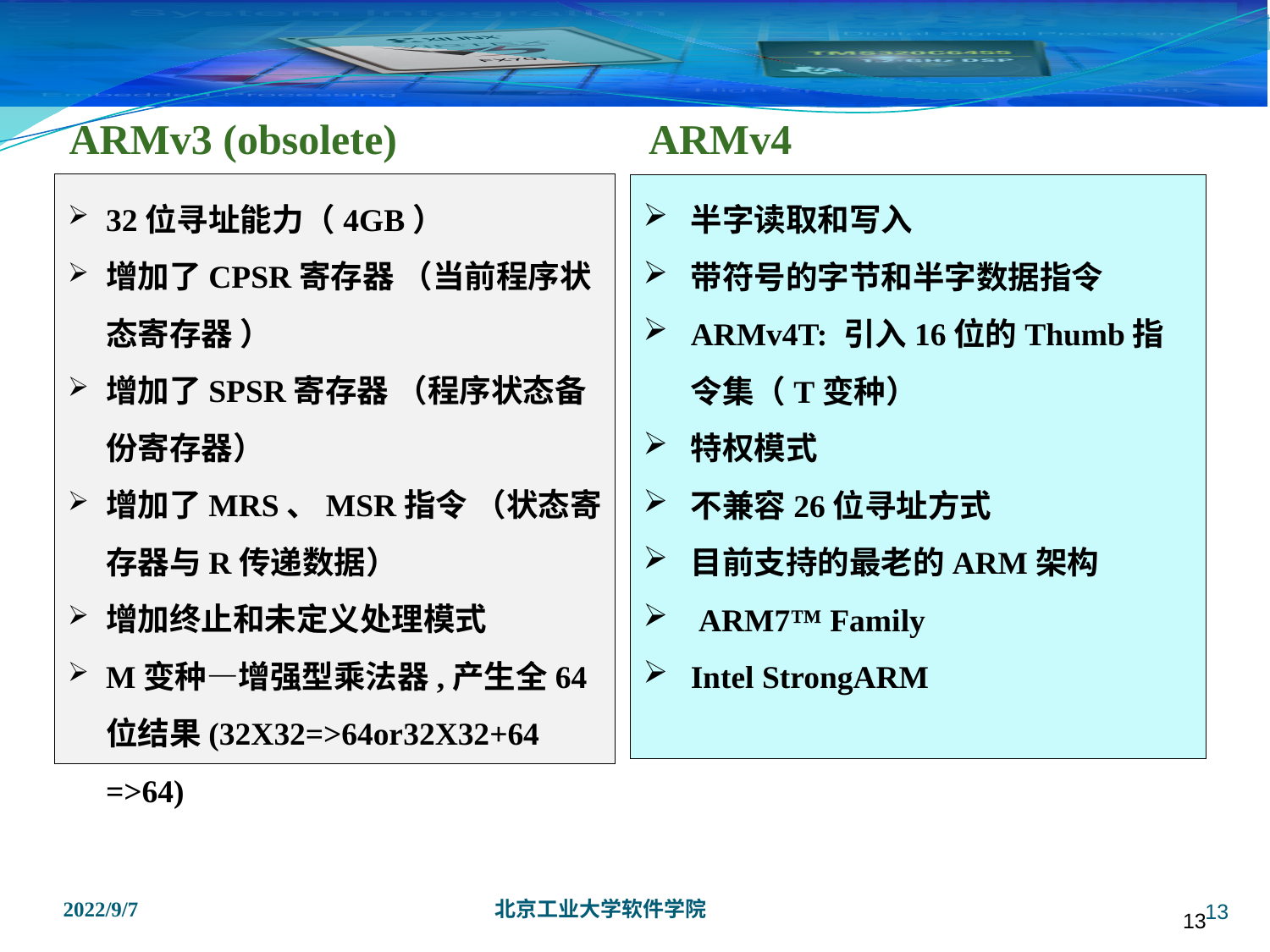

13
ARMv3 (obsolete)
ARMv4
32位寻址能力（4GB）
增加了CPSR寄存器 （当前程序状态寄存器 ）
增加了SPSR寄存器 （程序状态备份寄存器）
增加了MRS、MSR指令 （状态寄存器与R传递数据）
增加终止和未定义处理模式
M变种—增强型乘法器,产生全64位结果(32X32=>64or32X32+64 =>64)

半字读取和写入
带符号的字节和半字数据指令
ARMv4T: 引入16位的Thumb指令集（T变种）
特权模式
不兼容26位寻址方式
目前支持的最老的ARM架构
 ARM7™ Family
Intel StrongARM